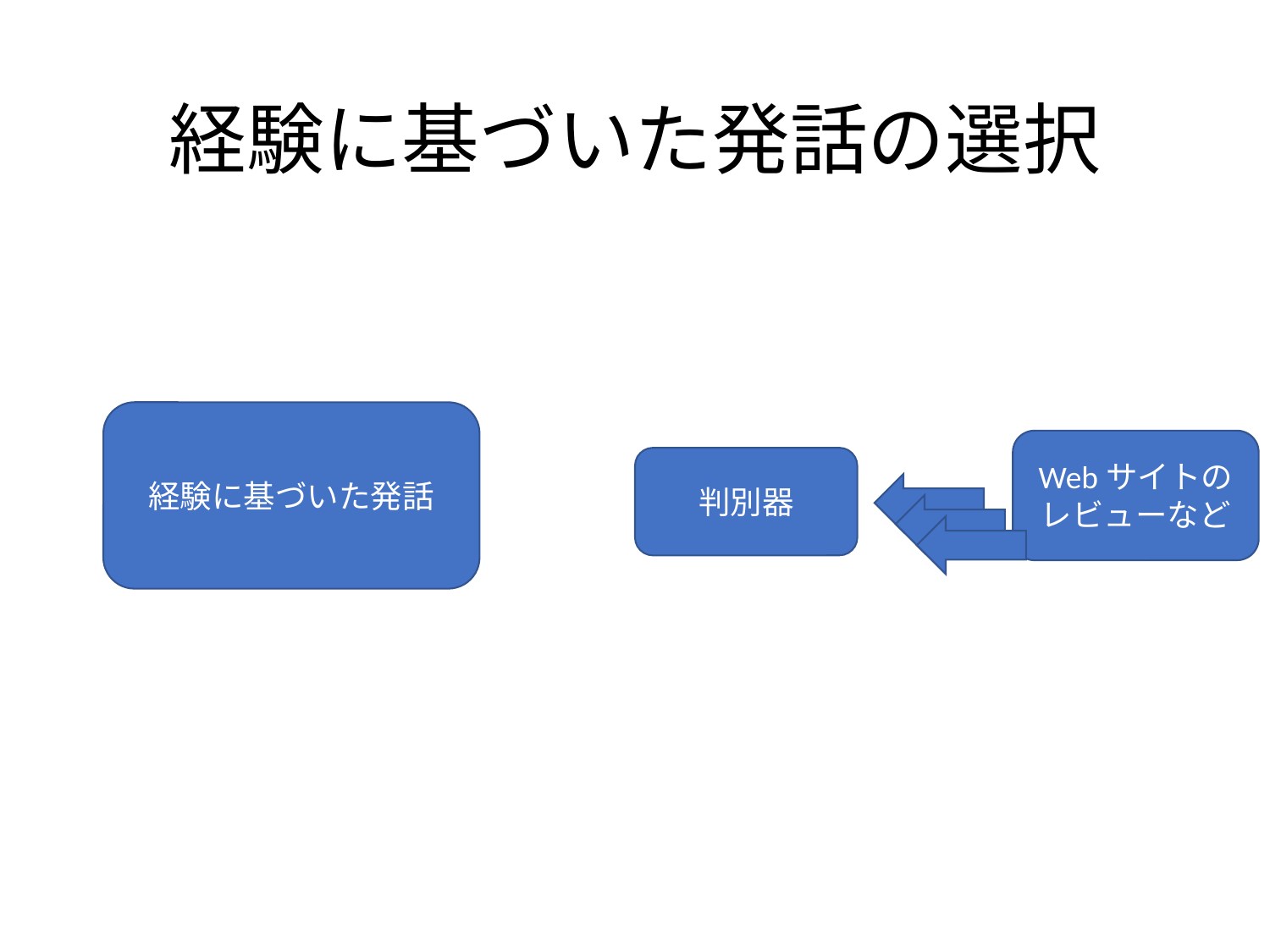

# 経験に基づいた発話の選択

経験に基づいた発話
Webサイトのレビューなど
判別器